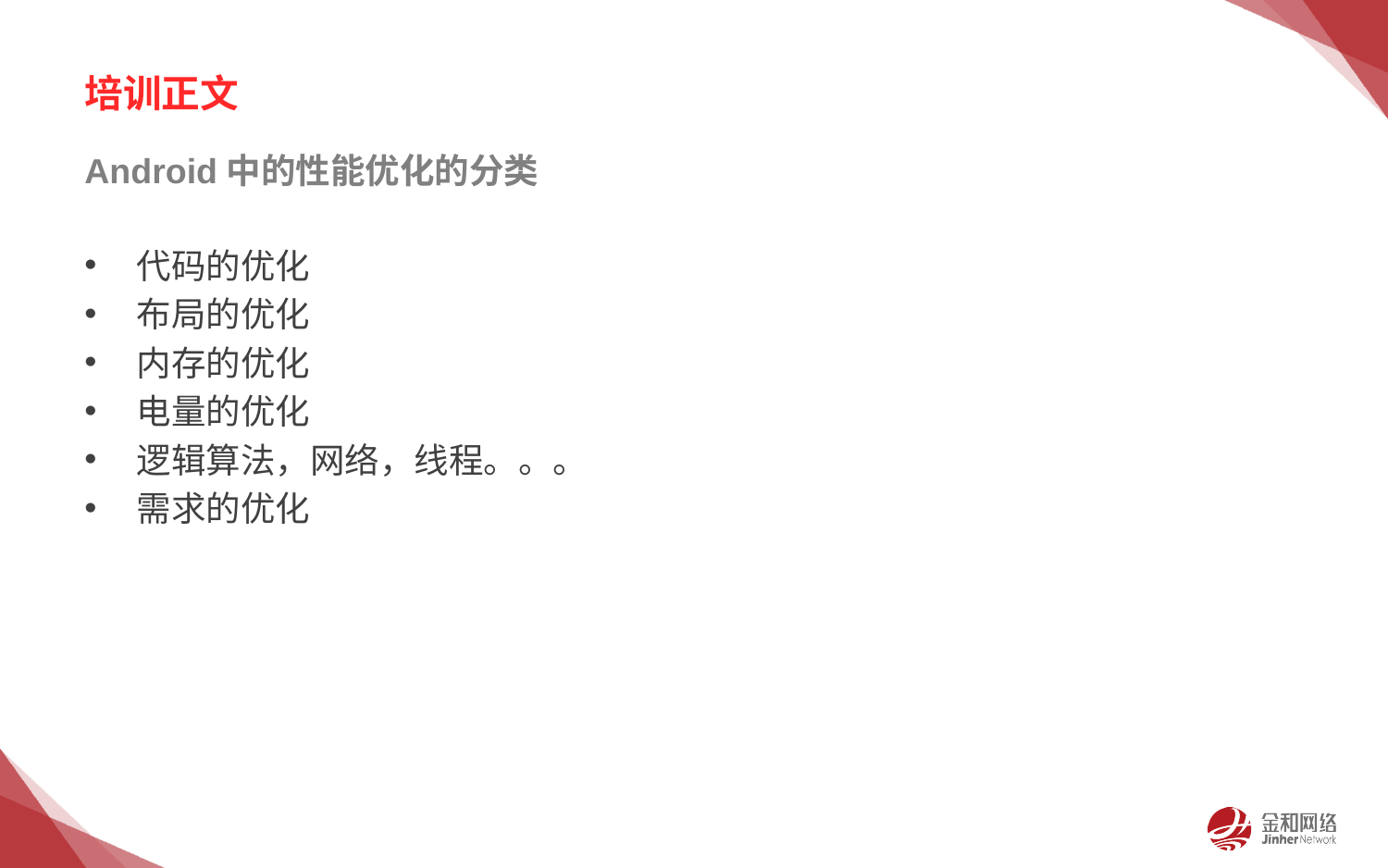

# 培训正文
Android中的性能优化的分类
代码的优化
布局的优化
内存的优化
电量的优化
逻辑算法，网络，线程。。。
需求的优化